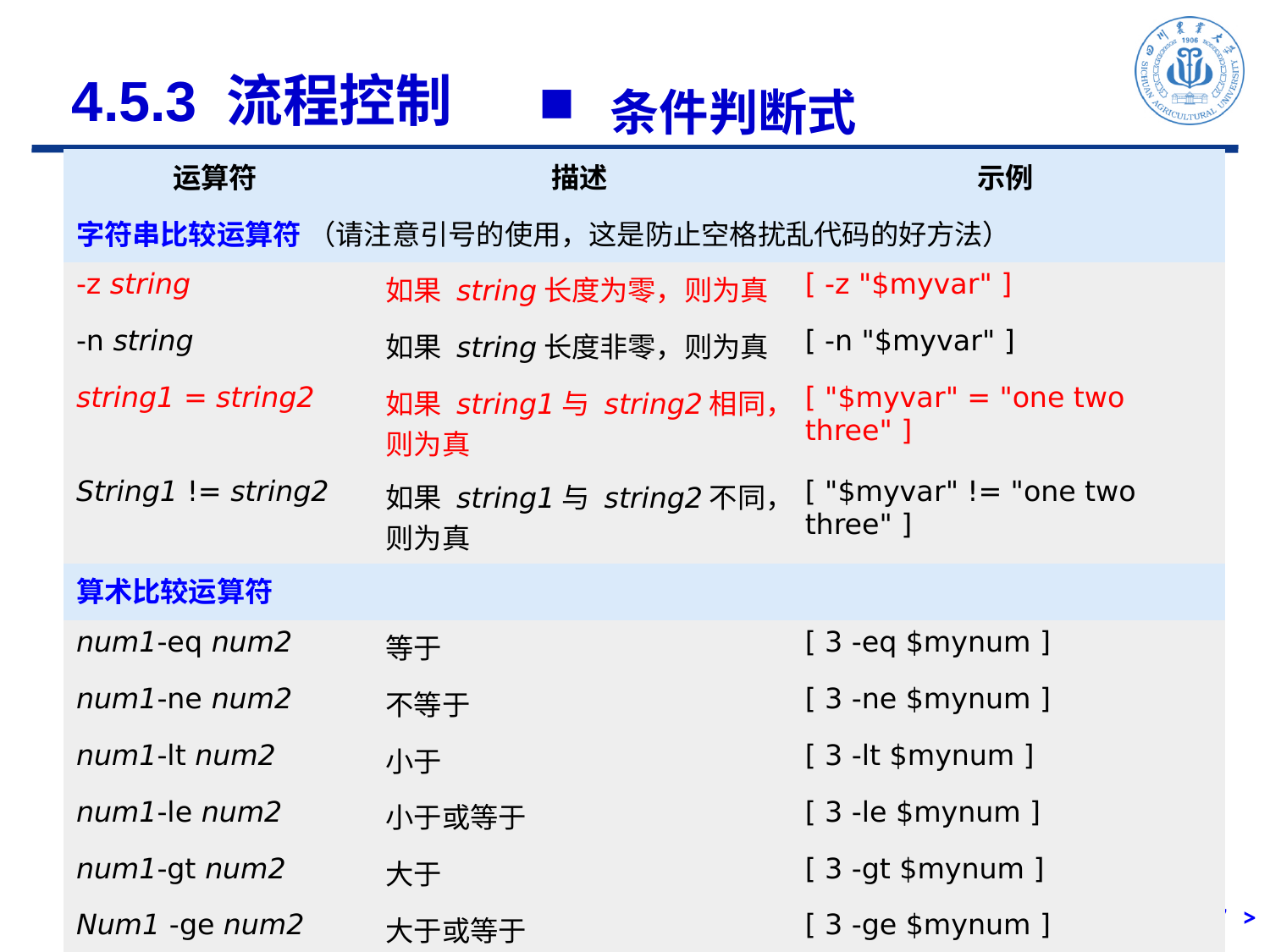

4.5.3 流程控制
  条件判断式
| 运算符 | 描述 | 示例 |
| --- | --- | --- |
| 字符串比较运算符 （请注意引号的使用，这是防止空格扰乱代码的好方法） |  |  |
| -z string | 如果 string长度为零，则为真 | [ -z "$myvar" ] |
| -n string | 如果 string长度非零，则为真 | [ -n "$myvar" ] |
| string1 = string2 | 如果 string1与 string2相同，则为真 | [ "$myvar" = "one two three" ] |
| String1 != string2 | 如果 string1与 string2不同，则为真 | [ "$myvar" != "one two three" ] |
| 算术比较运算符 |  |  |
| num1-eq num2 | 等于 | [ 3 -eq $mynum ] |
| num1-ne num2 | 不等于 | [ 3 -ne $mynum ] |
| num1-lt num2 | 小于 | [ 3 -lt $mynum ] |
| num1-le num2 | 小于或等于 | [ 3 -le $mynum ] |
| num1-gt num2 | 大于 | [ 3 -gt $mynum ] |
| Num1 -ge num2 | 大于或等于 | [ 3 -ge $mynum ] |